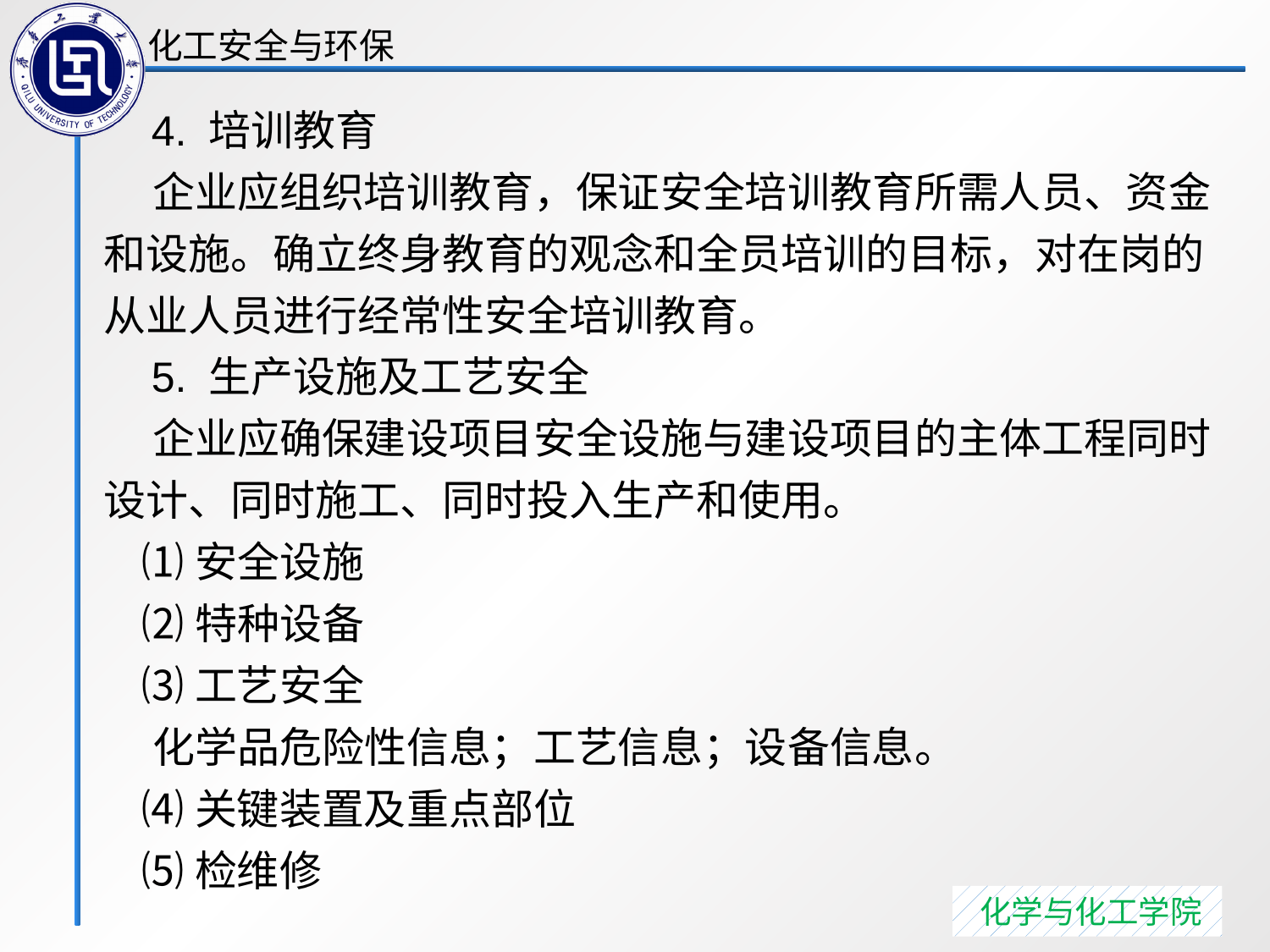

4. 培训教育
    企业应组织培训教育，保证安全培训教育所需人员、资金和设施。确立终身教育的观念和全员培训的目标，对在岗的从业人员进行经常性安全培训教育。
    5. 生产设施及工艺安全
    企业应确保建设项目安全设施与建设项目的主体工程同时设计、同时施工、同时投入生产和使用。
    ⑴安全设施
    ⑵特种设备
    ⑶工艺安全
    化学品危险性信息；工艺信息；设备信息。
    ⑷关键装置及重点部位
    ⑸检维修